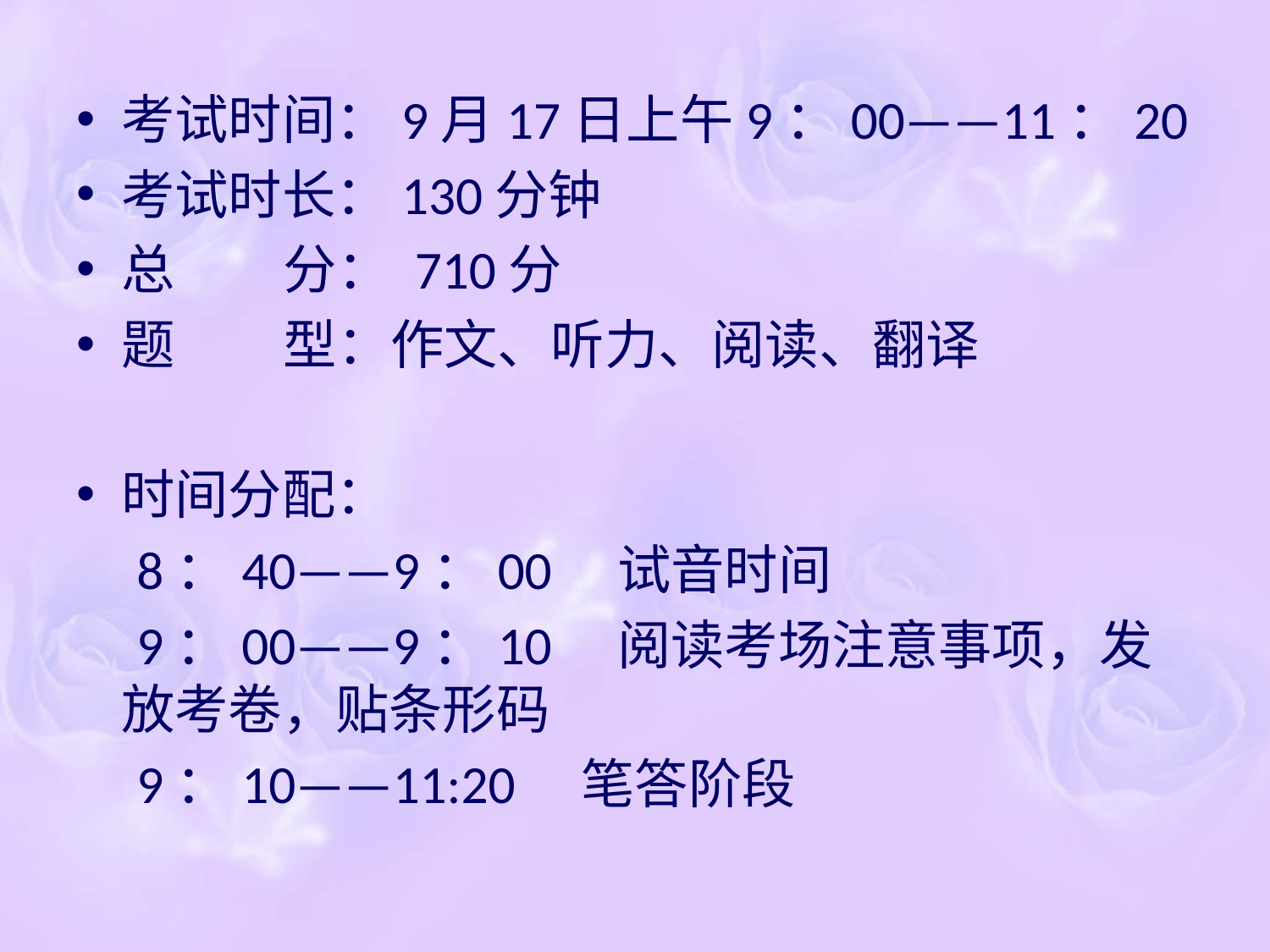

考试时间：9月17日上午9：00——11：20
考试时长：130分钟
总         分： 710分
题         型：作文、听力、阅读、翻译

时间分配：
     8：40——9：00　试音时间
     9：00——9：10　阅读考场注意事项，发放考卷，贴条形码
     9：10——11:20　笔答阶段